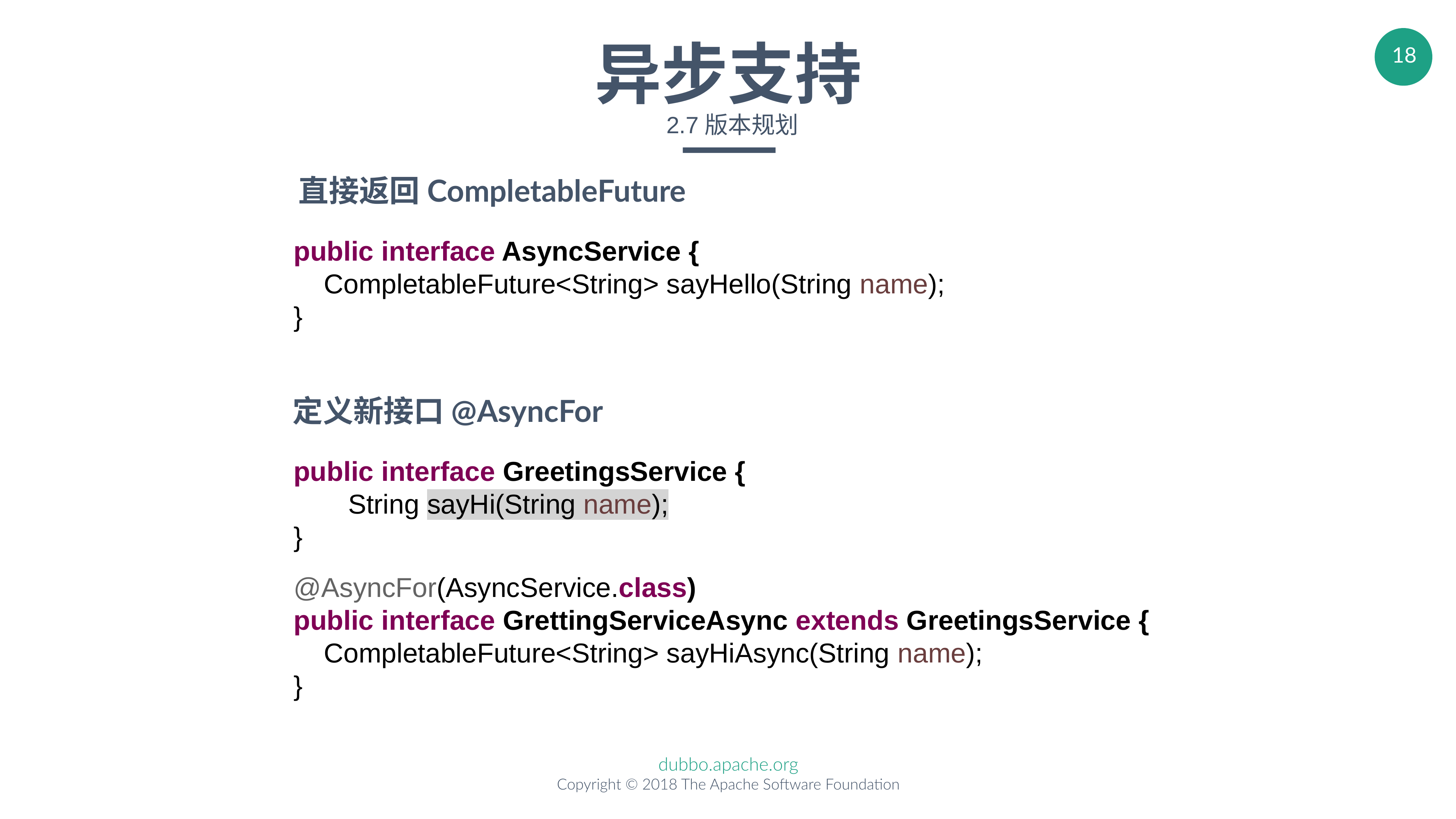

异步支持
 2.7版本规划

直接返回CompletableFuture
public interface AsyncService {
    CompletableFuture<String> sayHello(String name);
}
定义新接口@AsyncFor
public interface GreetingsService {
	String sayHi(String name);
}
@AsyncFor(AsyncService.class)
public interface GrettingServiceAsync extends GreetingsService {
    CompletableFuture<String> sayHiAsync(String name);
}